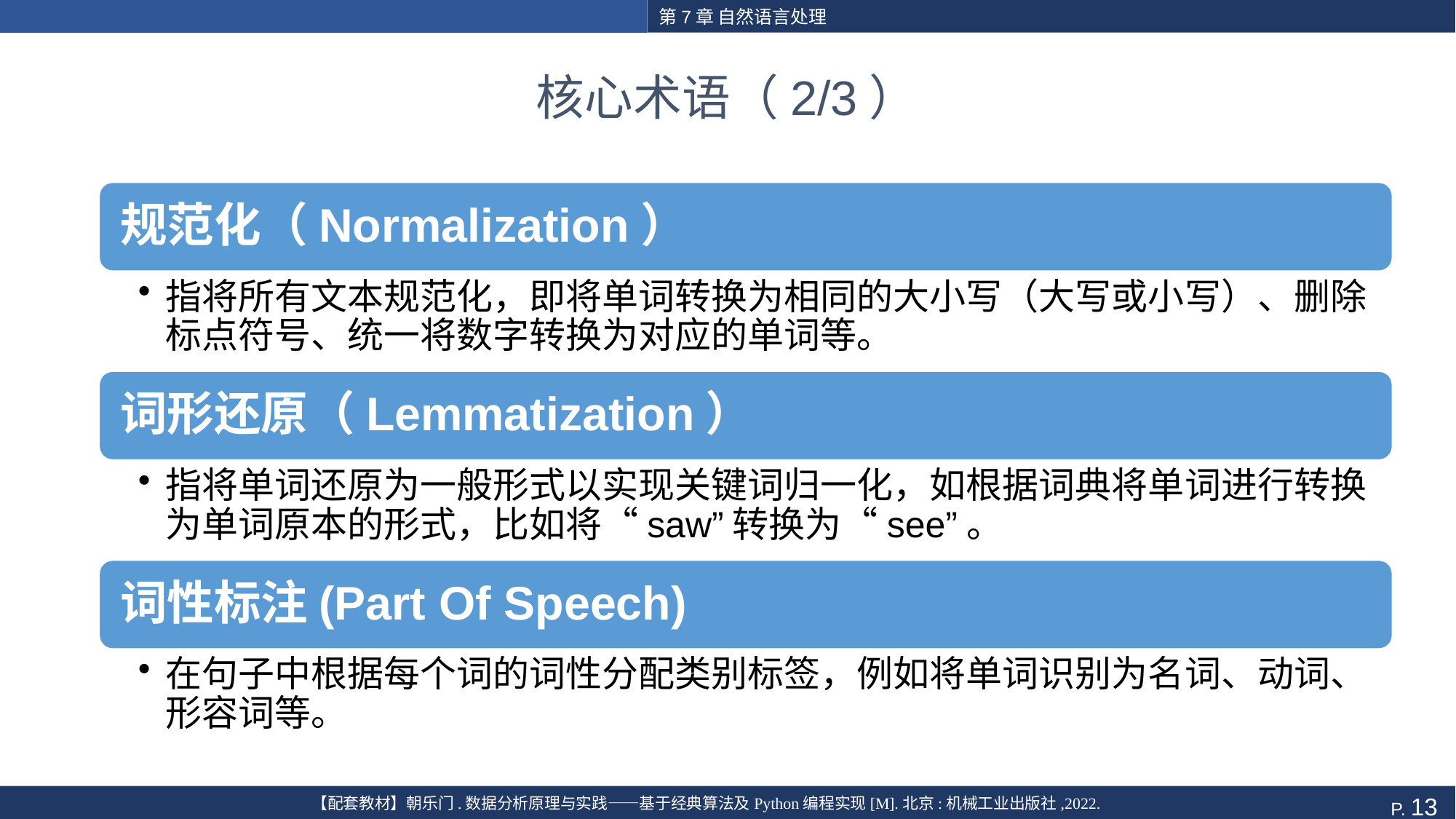

第7章 自然语言处理
# 核心术语（2/3）
规范化（Normalization）
指将所有文本规范化，即将单词转换为相同的大小写（大写或小写）、删除标点符号、统一将数字转换为对应的单词等。
词形还原（Lemmatization）
指将单词还原为一般形式以实现关键词归一化，如根据词典将单词进行转换为单词原本的形式，比如将“saw”转换为“see”。
词性标注(Part Of Speech)
在句子中根据每个词的词性分配类别标签，例如将单词识别为名词、动词、形容词等。